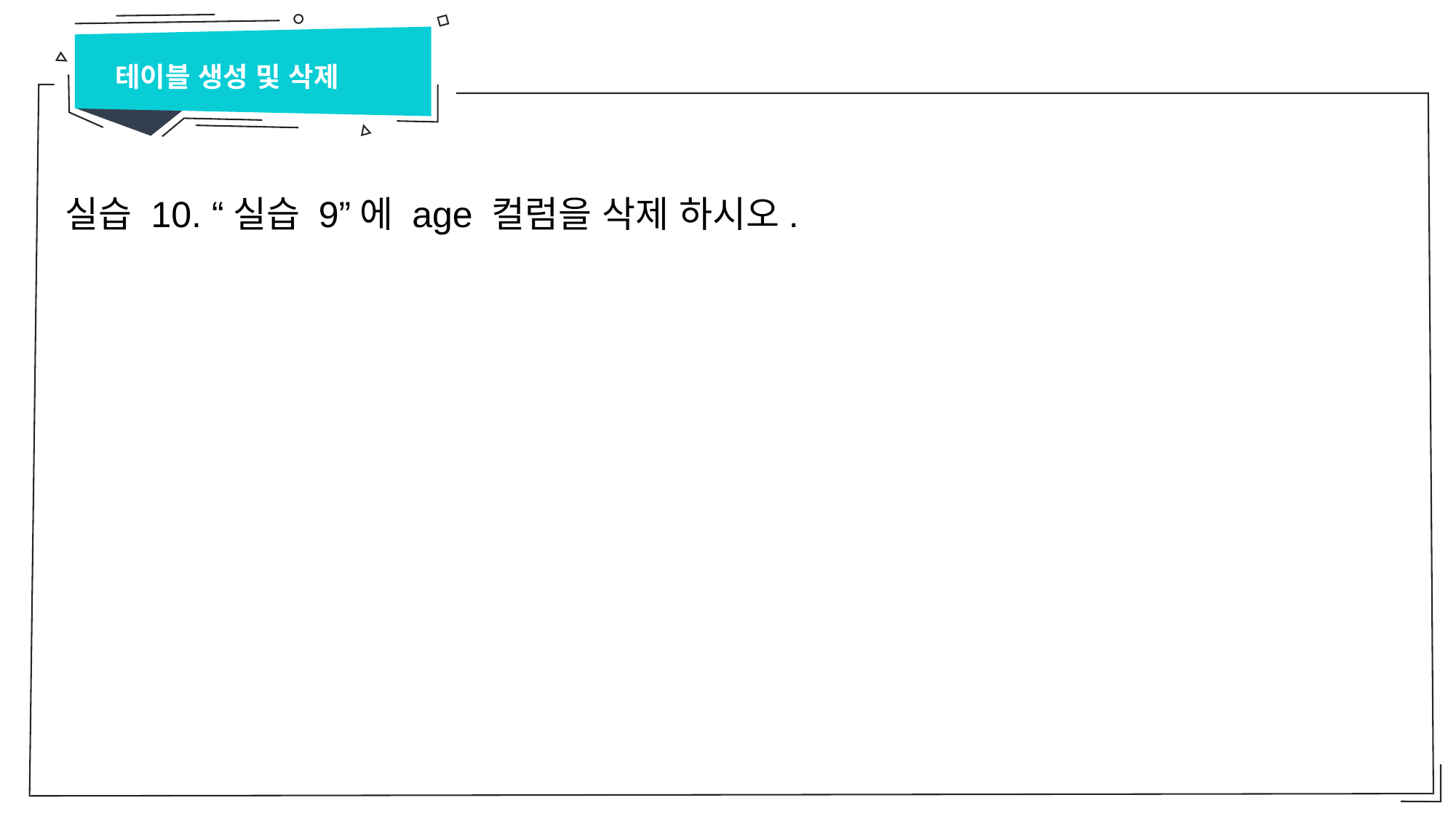

테이블 생성 및 삭제
실습 10. “실습 9”에 age 컬럼을 삭제 하시오.